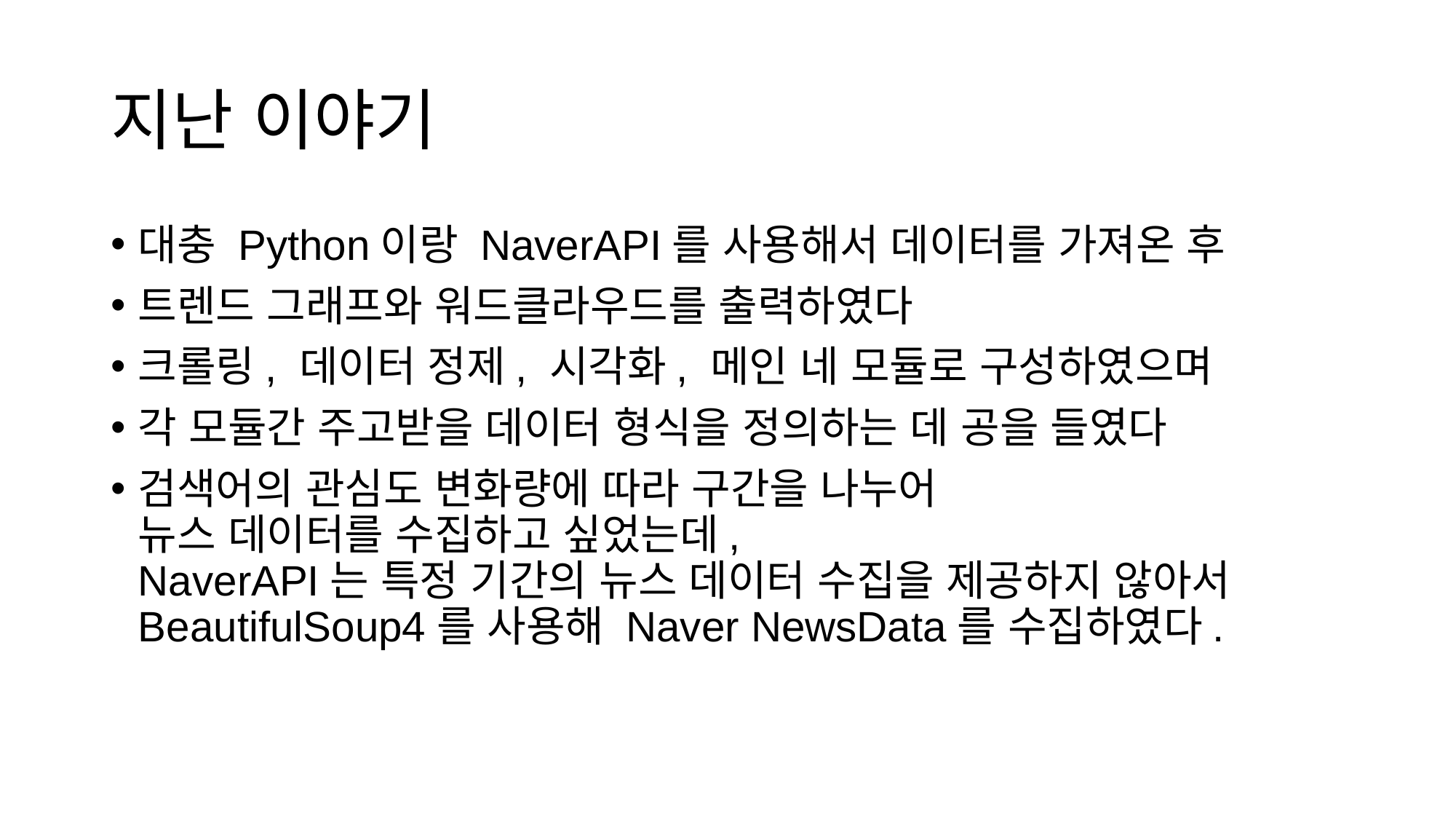

# 지난 이야기
대충 Python이랑 NaverAPI를 사용해서 데이터를 가져온 후
트렌드 그래프와 워드클라우드를 출력하였다
크롤링, 데이터 정제, 시각화, 메인 네 모듈로 구성하였으며
각 모듈간 주고받을 데이터 형식을 정의하는 데 공을 들였다
검색어의 관심도 변화량에 따라 구간을 나누어
뉴스 데이터를 수집하고 싶었는데,
NaverAPI는 특정 기간의 뉴스 데이터 수집을 제공하지 않아서 BeautifulSoup4를 사용해 Naver NewsData를 수집하였다.